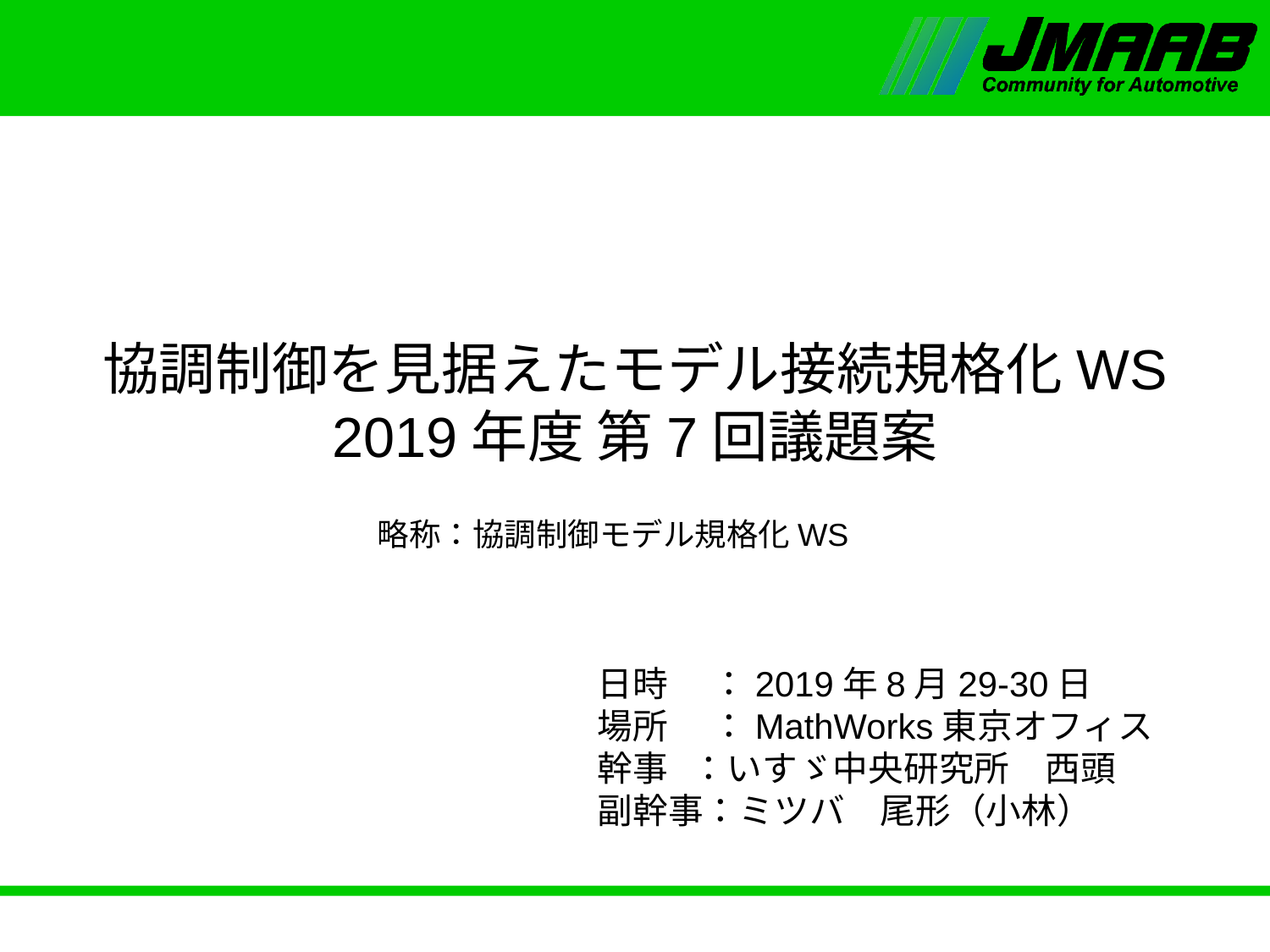

# 協調制御を見据えたモデル接続規格化WS 2019年度 第7回議題案
略称：協調制御モデル規格化WS
日時　 ：2019年8月29-30日
場所　 ：MathWorks東京オフィス
幹事   ：いすゞ中央研究所　西頭
副幹事：ミツバ　尾形（小林）